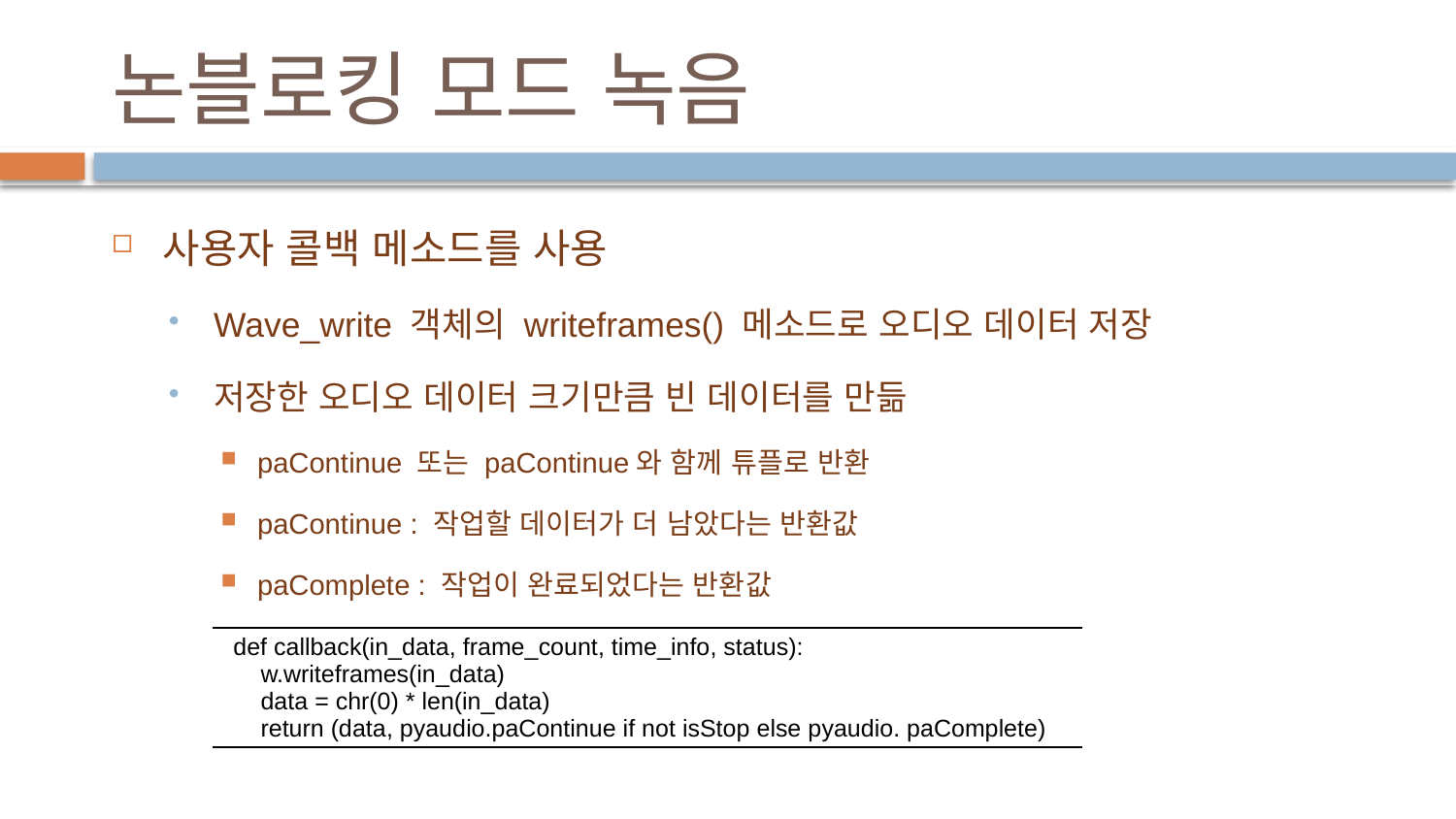

# 논블로킹 모드 녹음
사용자 콜백 메소드를 사용
Wave_write 객체의 writeframes() 메소드로 오디오 데이터 저장
저장한 오디오 데이터 크기만큼 빈 데이터를 만듦
paContinue 또는 paContinue와 함께 튜플로 반환
paContinue : 작업할 데이터가 더 남았다는 반환값
paComplete : 작업이 완료되었다는 반환값
| def callback(in\_data, frame\_count, time\_info, status): w.writeframes(in\_data) data = chr(0) \* len(in\_data) return (data, pyaudio.paContinue if not isStop else pyaudio. paComplete) |
| --- |